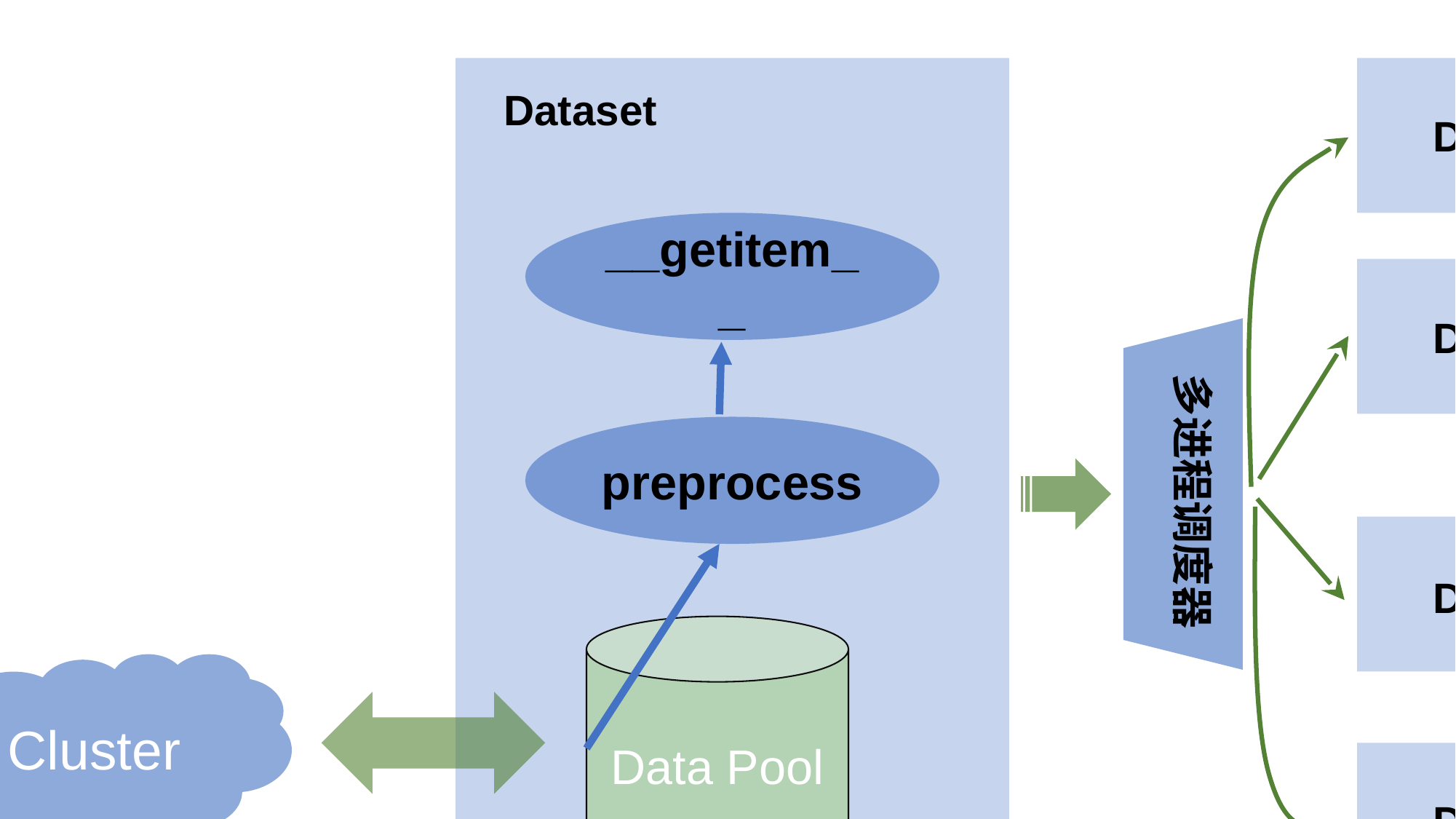

Dataset
Dataloader #1

__getitem__

Dataloader #2

多进程调度器
preprocess

…

Dataloader #N-1
Data Pool

Cluster

Dataloader #N